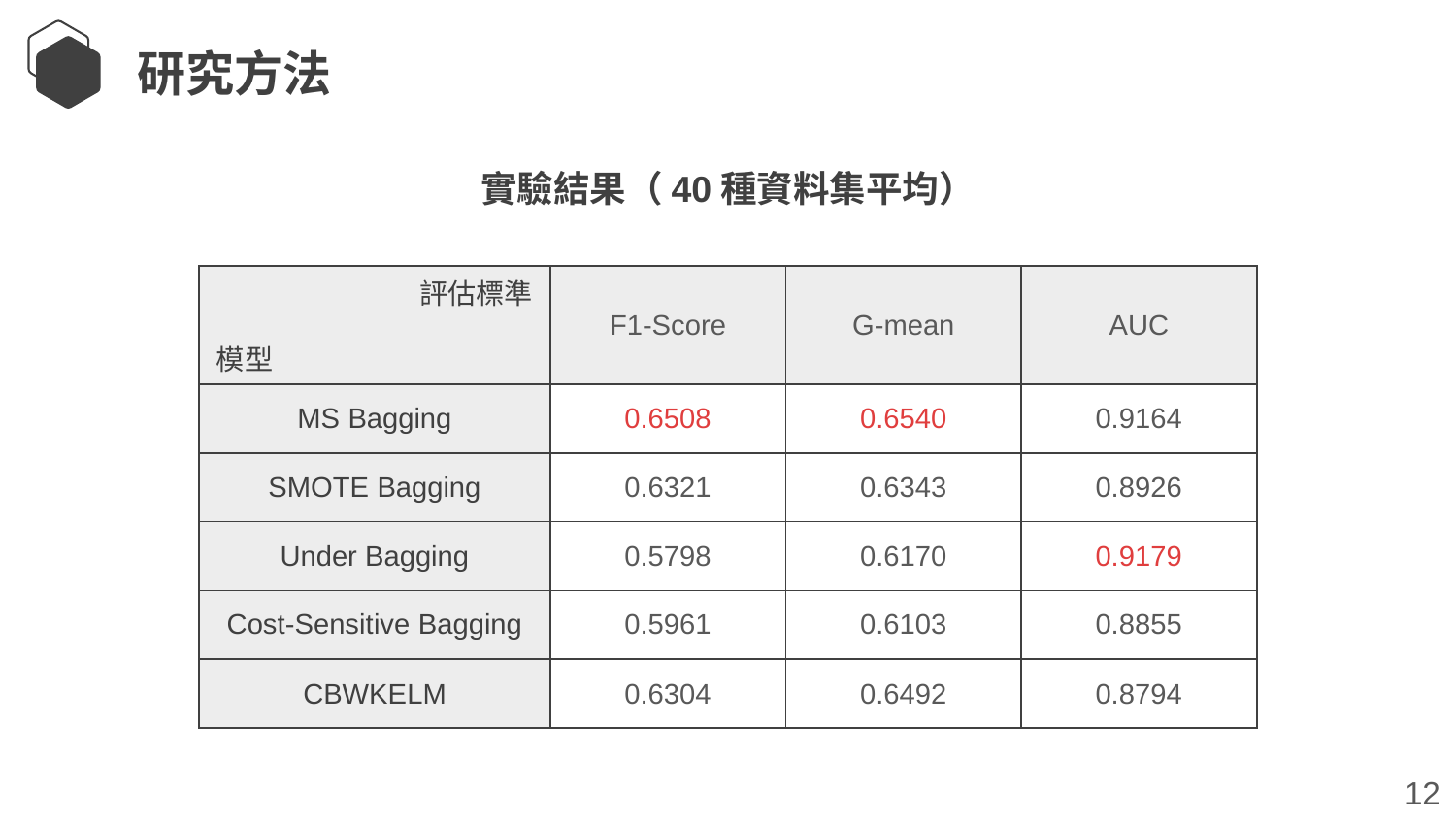

研究方法
實驗結果（40種資料集平均）
| 評估標準 模型 | F1-Score | G-mean | AUC |
| --- | --- | --- | --- |
| MS Bagging | 0.6508 | 0.6540 | 0.9164 |
| SMOTE Bagging | 0.6321 | 0.6343 | 0.8926 |
| Under Bagging | 0.5798 | 0.6170 | 0.9179 |
| Cost-Sensitive Bagging | 0.5961 | 0.6103 | 0.8855 |
| CBWKELM | 0.6304 | 0.6492 | 0.8794 |
12